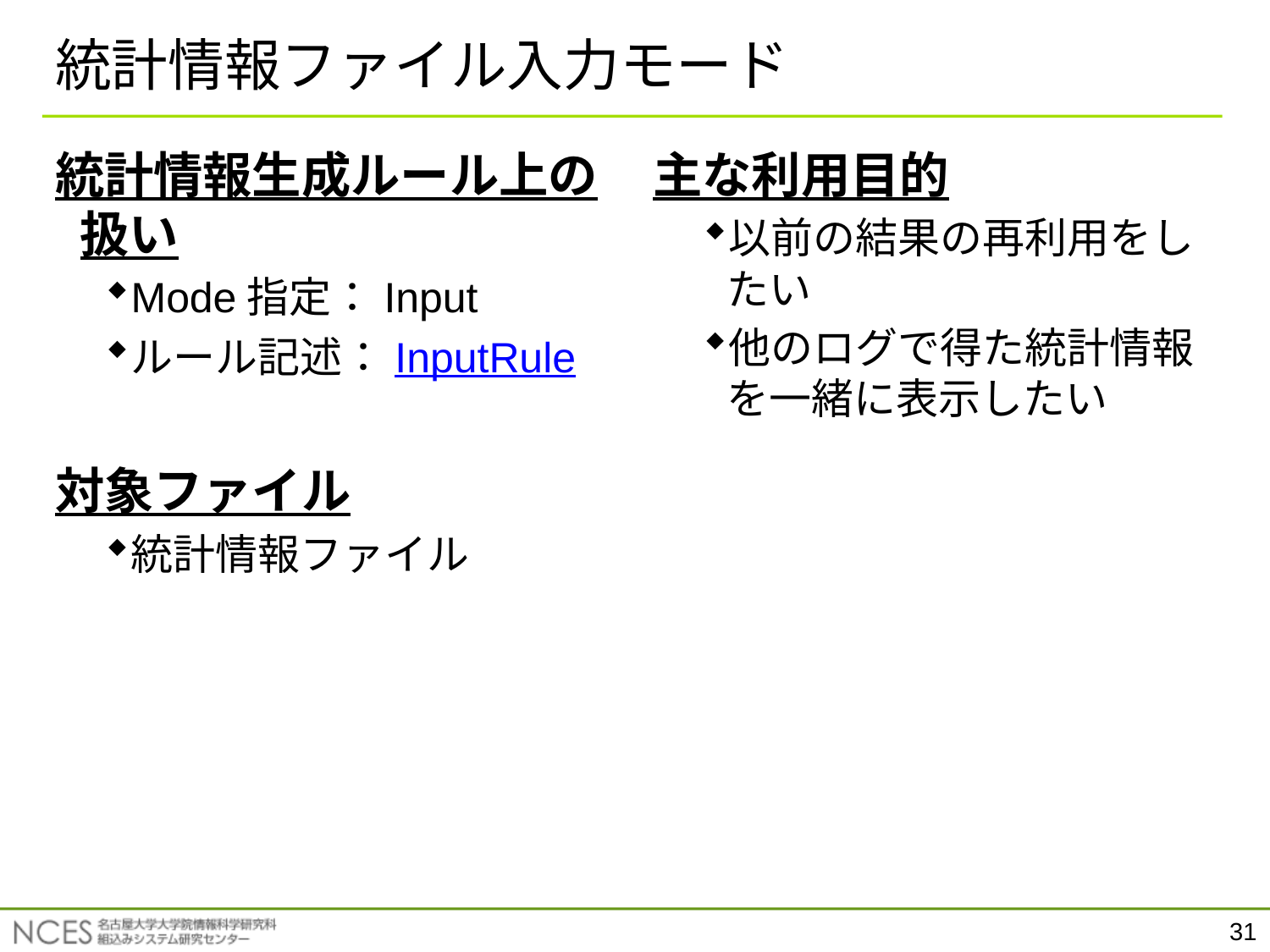

# 統計情報ファイル入力モード
統計情報生成ルール上の扱い
Mode指定：Input
ルール記述：InputRule

対象ファイル
統計情報ファイル

主な利用目的
以前の結果の再利用をしたい
他のログで得た統計情報を一緒に表示したい
31